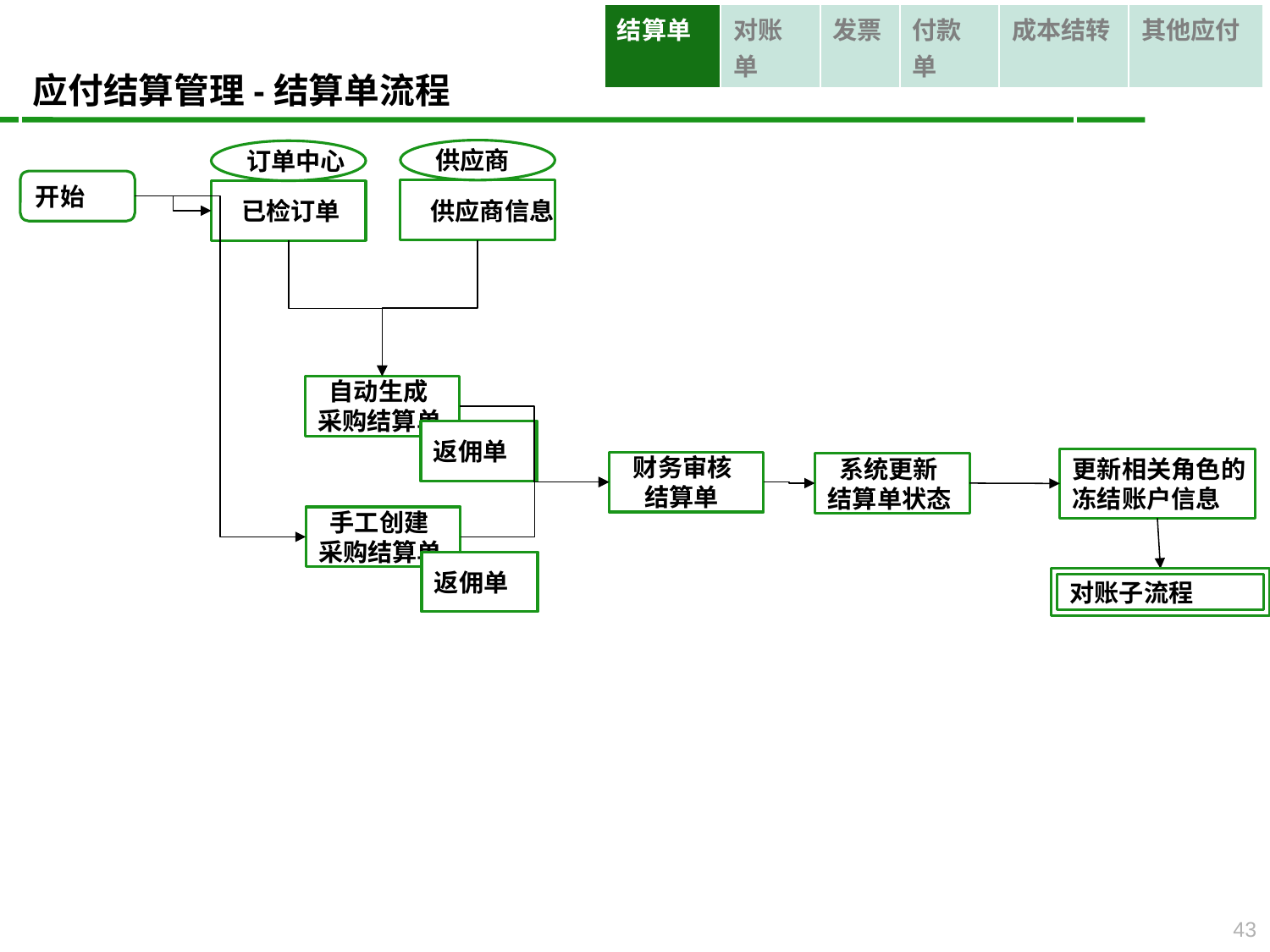

| 结算单 | 对账单 | 发票 | 付款单 | 成本结转 | 其他应付 |
| --- | --- | --- | --- | --- | --- |
应付结算管理-结算单流程
供应商
订单中心
开始
  供应商信息
  已检订单
 自动生成
采购结算单
返佣单
更新相关角色的
冻结账户信息
 财务审核
   结算单
 系统更新
结算单状态
 手工创建
采购结算单
返佣单
对账子流程
43